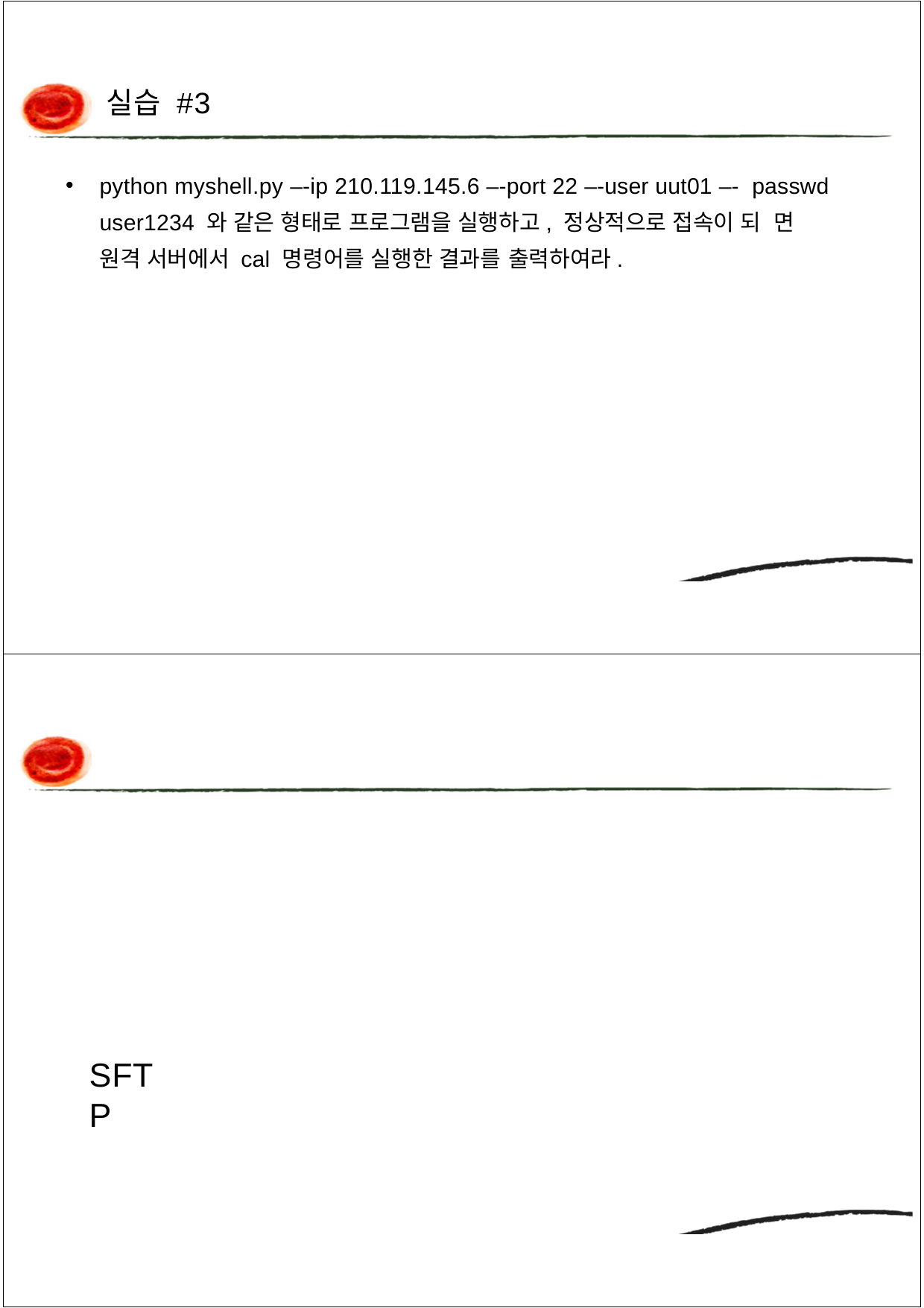

실습 #3

python myshell.py –-ip 210.119.145.6 –-port 22 –-user uut01 –-  passwd user1234 와 같은 형태로 프로그램을 실행하고, 정상적으로 접속이 되  면 원격 서버에서 cal 명령어를 실행한 결과를 출력하여라.

SFTP